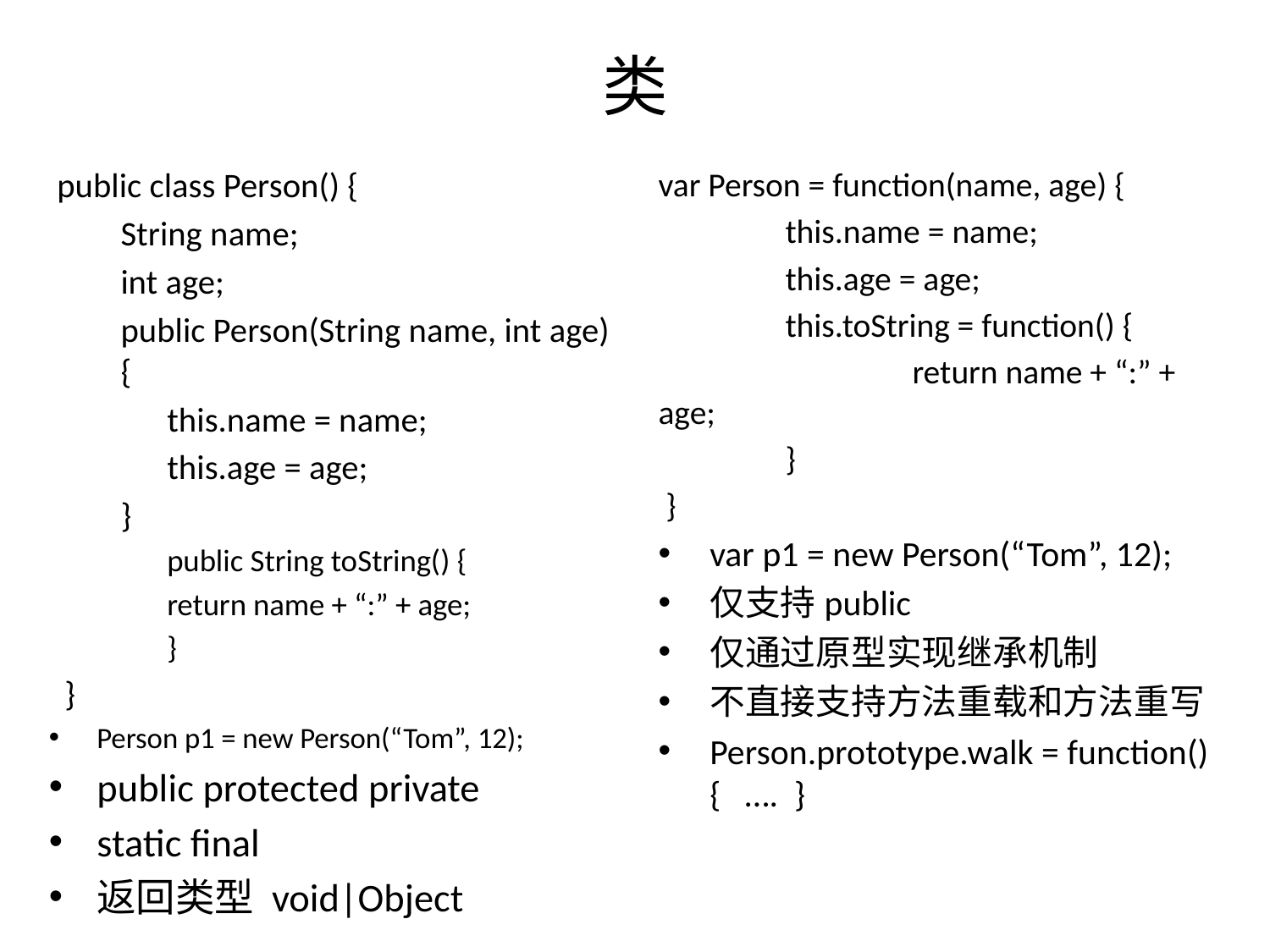

# 类
public class Person() {
String name;
int age;
public Person(String name, int age){
		this.name = name;
		this.age = age;
}
	public String toString() {
		return name + “:” + age;
	}
 }
Person p1 = new Person(“Tom”, 12);
public protected private
static final
返回类型 void|Object

var Person = function(name, age) {
	this.name = name;
	this.age = age;
	this.toString = function() {
		return name + “:” + age;
	}
 }
var p1 = new Person(“Tom”, 12);
仅支持public
仅通过原型实现继承机制
不直接支持方法重载和方法重写
Person.prototype.walk = function() {   ….  }